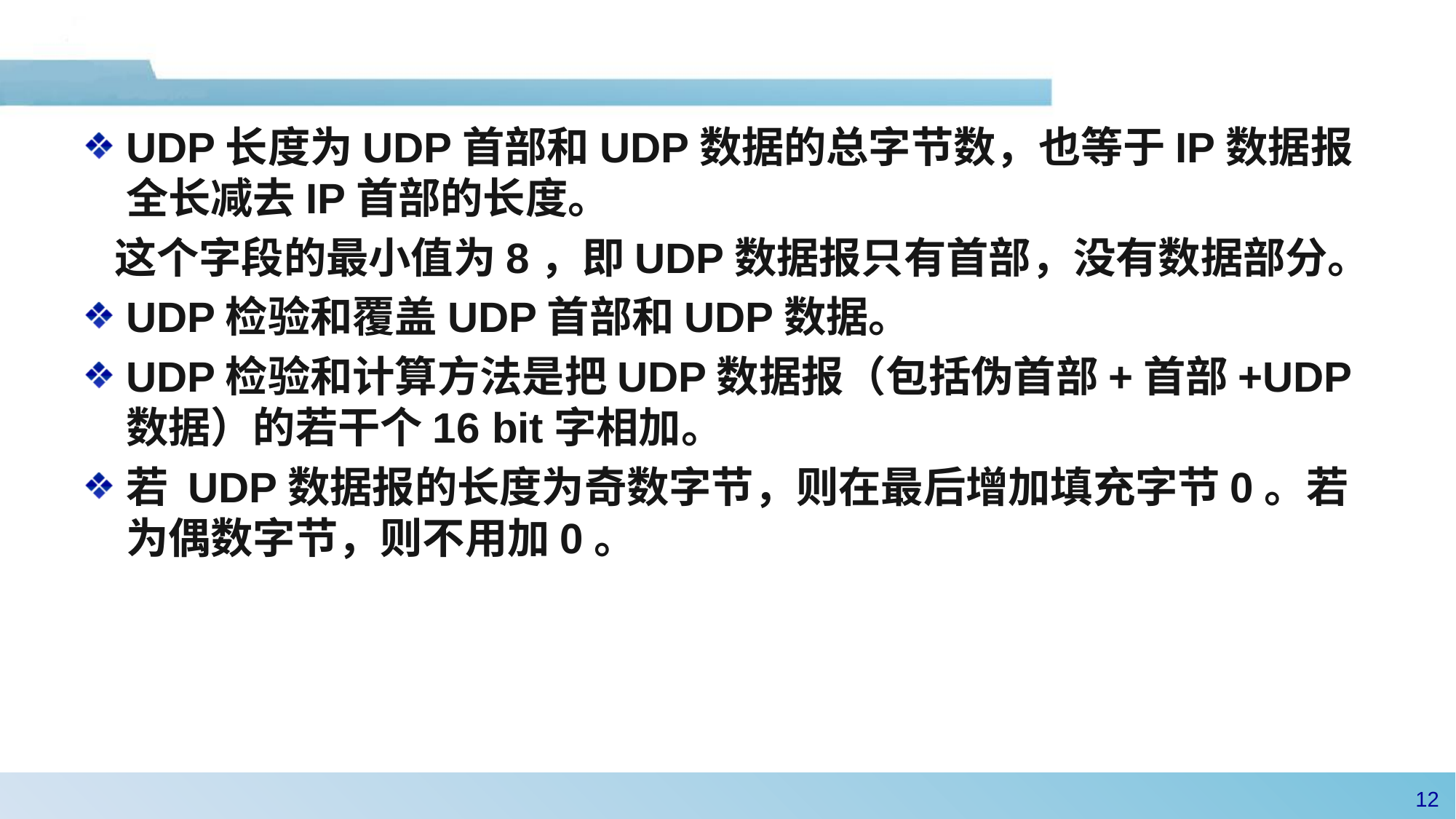

UDP长度为UDP首部和UDP数据的总字节数，也等于IP数据报全长减去IP首部的长度。
  这个字段的最小值为8，即UDP数据报只有首部，没有数据部分。
UDP检验和覆盖UDP首部和UDP数据。
UDP检验和计算方法是把UDP数据报（包括伪首部+首部+UDP 数据）的若干个16 bit字相加。
若 UDP数据报的长度为奇数字节，则在最后增加填充字节0。若为偶数字节，则不用加0。
12